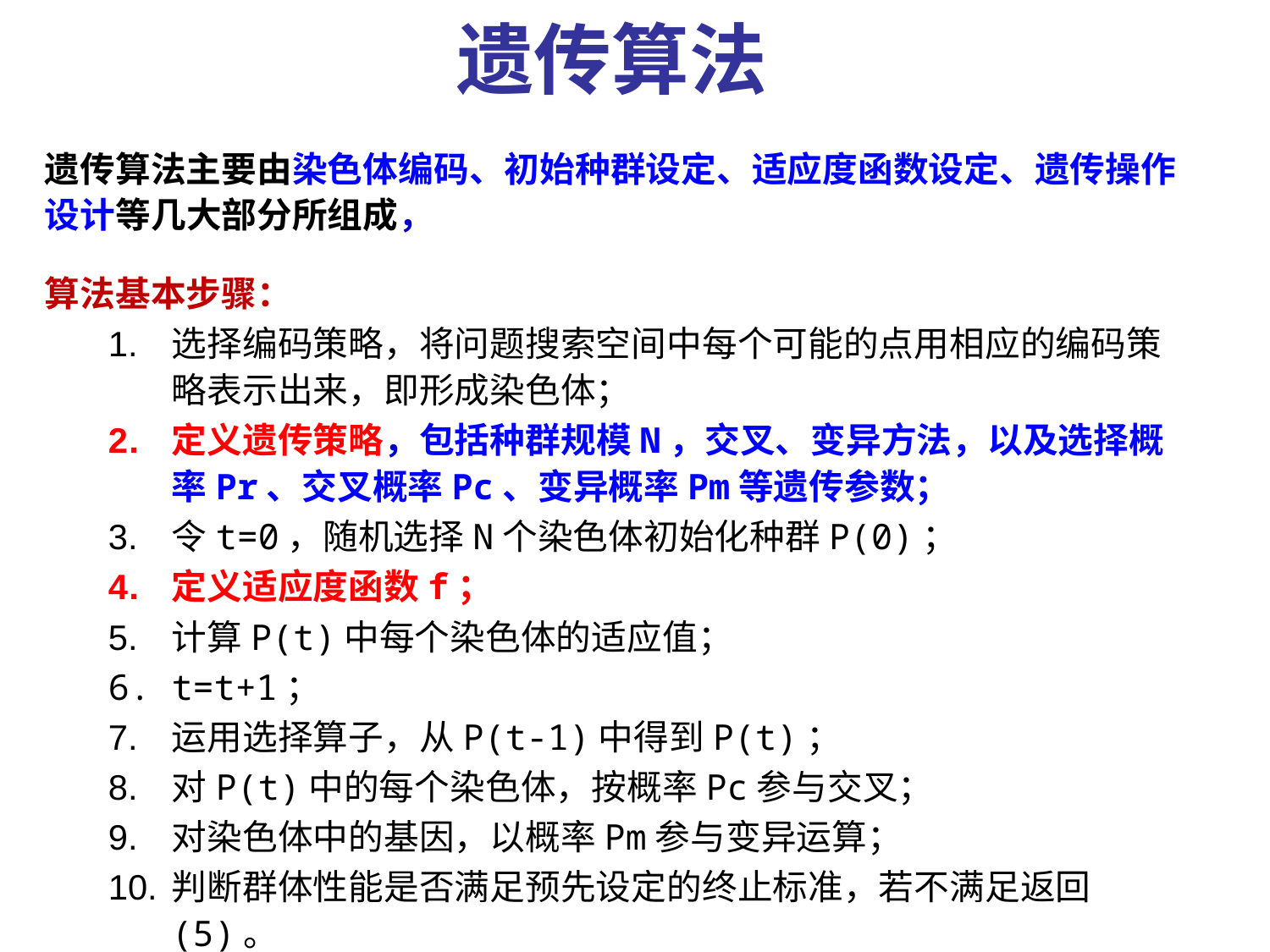

遗传算法
遗传算法主要由染色体编码、初始种群设定、适应度函数设定、遗传操作设计等几大部分所组成，
算法基本步骤：
选择编码策略，将问题搜索空间中每个可能的点用相应的编码策略表示出来，即形成染色体；
定义遗传策略，包括种群规模N，交叉、变异方法，以及选择概率Pr、交叉概率Pc、变异概率Pm等遗传参数；
令t=0，随机选择N个染色体初始化种群P(0)；
定义适应度函数f；
计算P(t)中每个染色体的适应值；
t=t+1；
运用选择算子，从P(t-1)中得到P(t)；
对P(t)中的每个染色体，按概率Pc参与交叉；
对染色体中的基因，以概率Pm参与变异运算；
判断群体性能是否满足预先设定的终止标准，若不满足返回(5)。